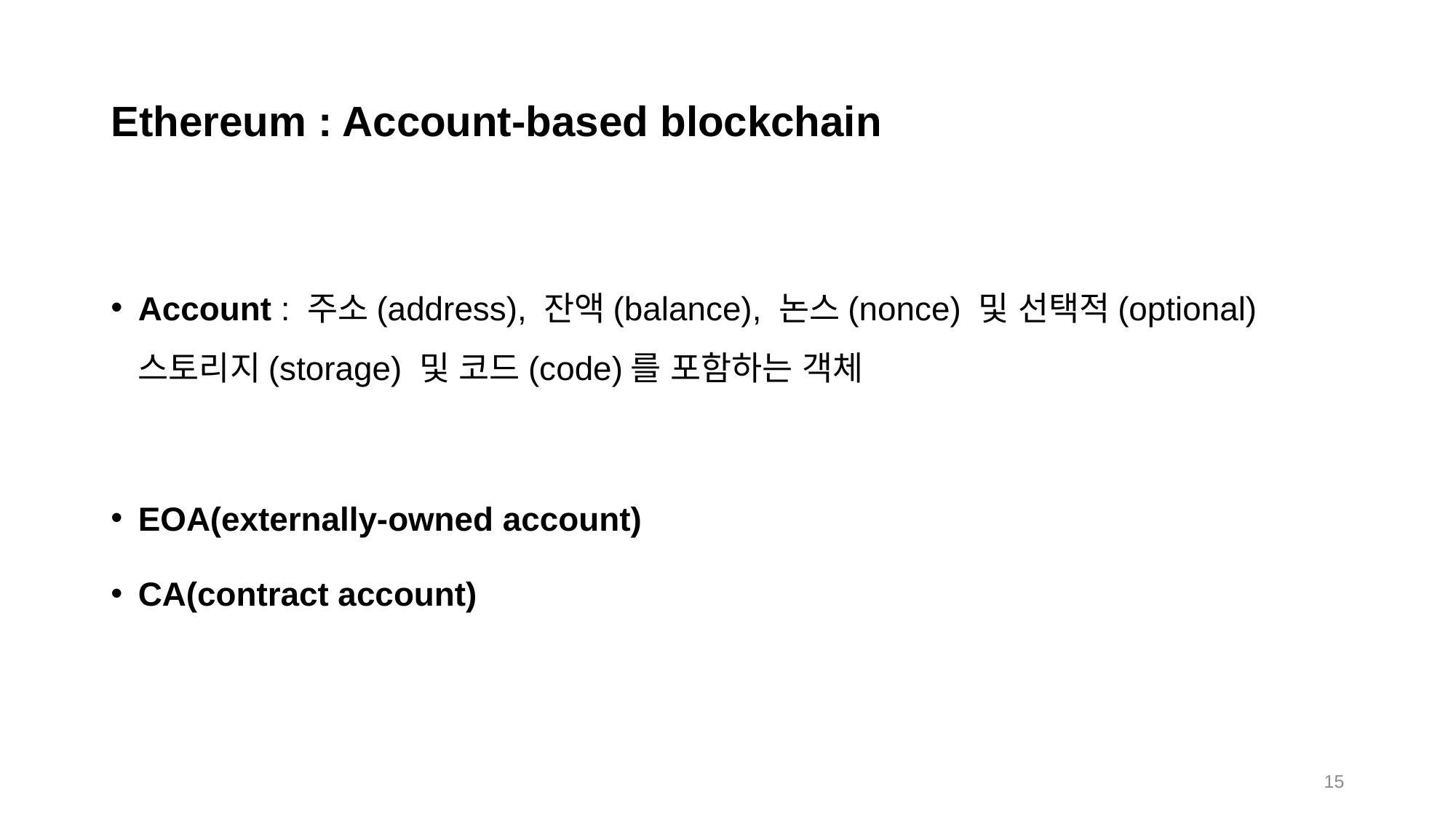

# Ethereum : Account-based blockchain
Account : 주소(address), 잔액(balance), 논스(nonce) 및 선택적(optional) 스토리지(storage) 및 코드(code)를 포함하는 객체

EOA(externally-owned account)
CA(contract account)
15